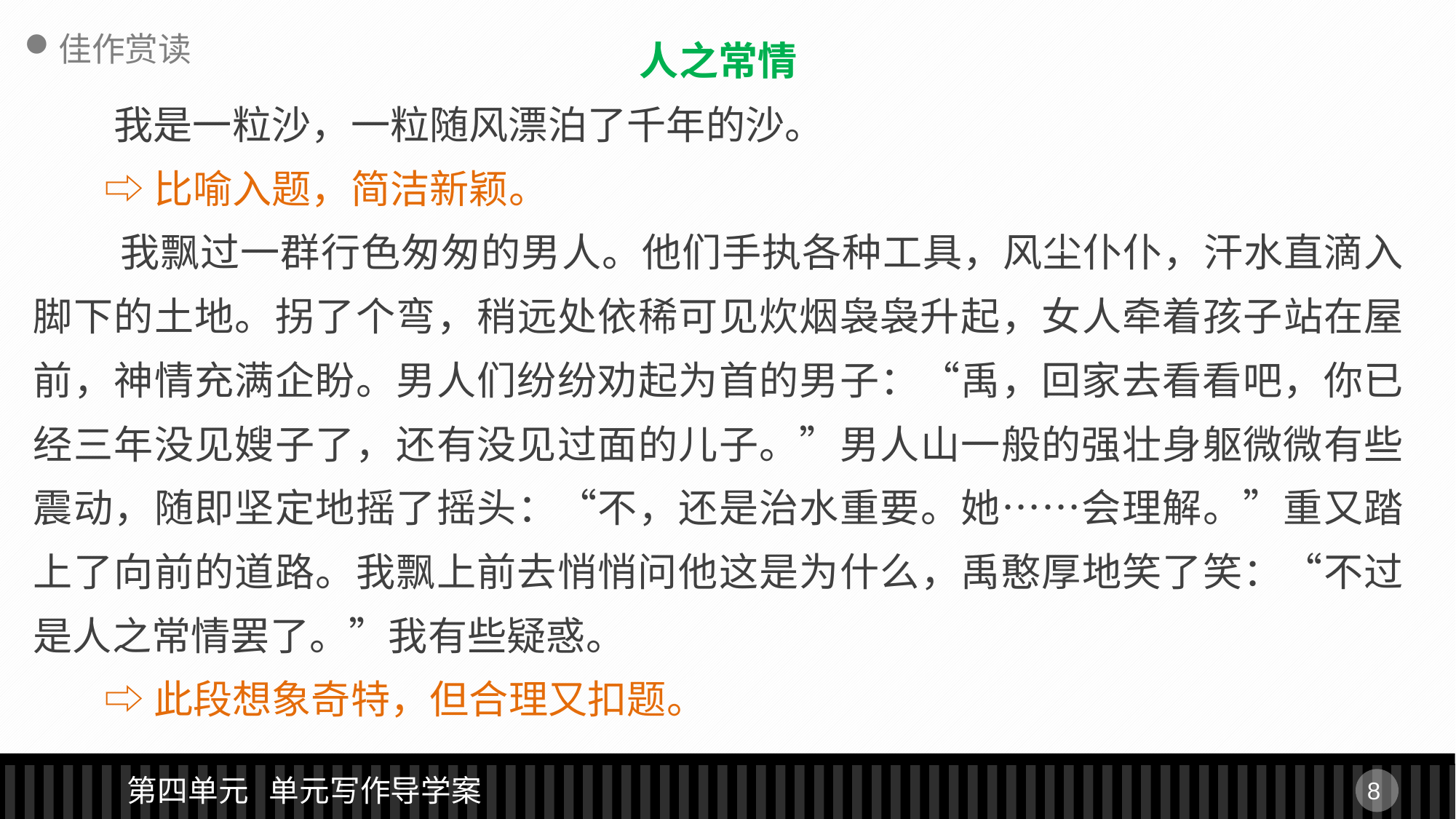

佳作赏读
人之常情
        我是一粒沙，一粒随风漂泊了千年的沙。
        ⇨比喻入题，简洁新颖。
        我飘过一群行色匆匆的男人。他们手执各种工具，风尘仆仆，汗水直滴入脚下的土地。拐了个弯，稍远处依稀可见炊烟袅袅升起，女人牵着孩子站在屋前，神情充满企盼。男人们纷纷劝起为首的男子：“禹，回家去看看吧，你已经三年没见嫂子了，还有没见过面的儿子。”男人山一般的强壮身躯微微有些震动，随即坚定地摇了摇头：“不，还是治水重要。她……会理解。”重又踏上了向前的道路。我飘上前去悄悄问他这是为什么，禹憨厚地笑了笑：“不过是人之常情罢了。”我有些疑惑。
        ⇨此段想象奇特，但合理又扣题。